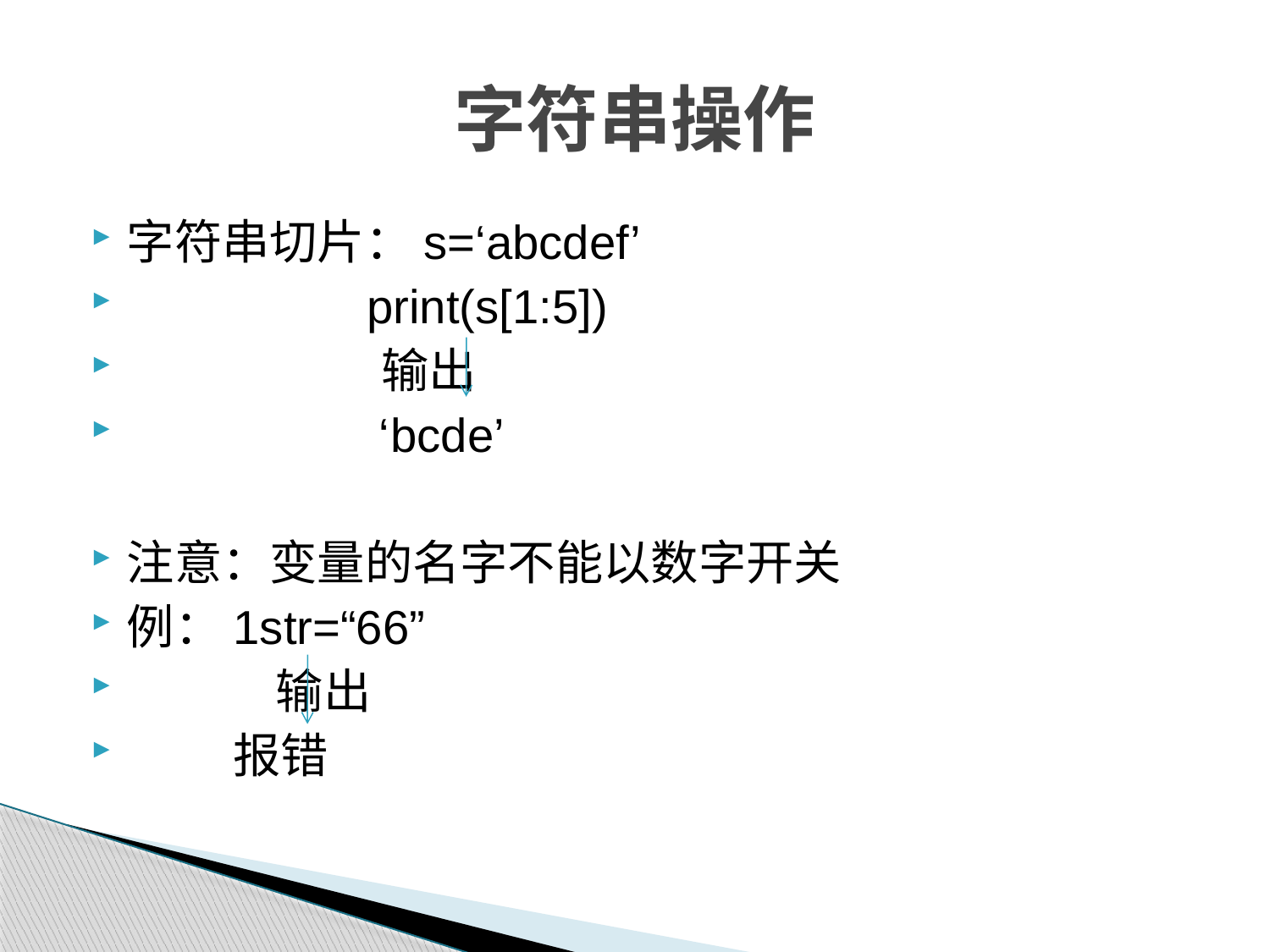

# 字符串操作
字符串切片：s=‘abcdef’
                  print(s[1:5])
                       输出
                   ‘bcde’

注意：变量的名字不能以数字开关
例：1str=“66”
             输出
         报错